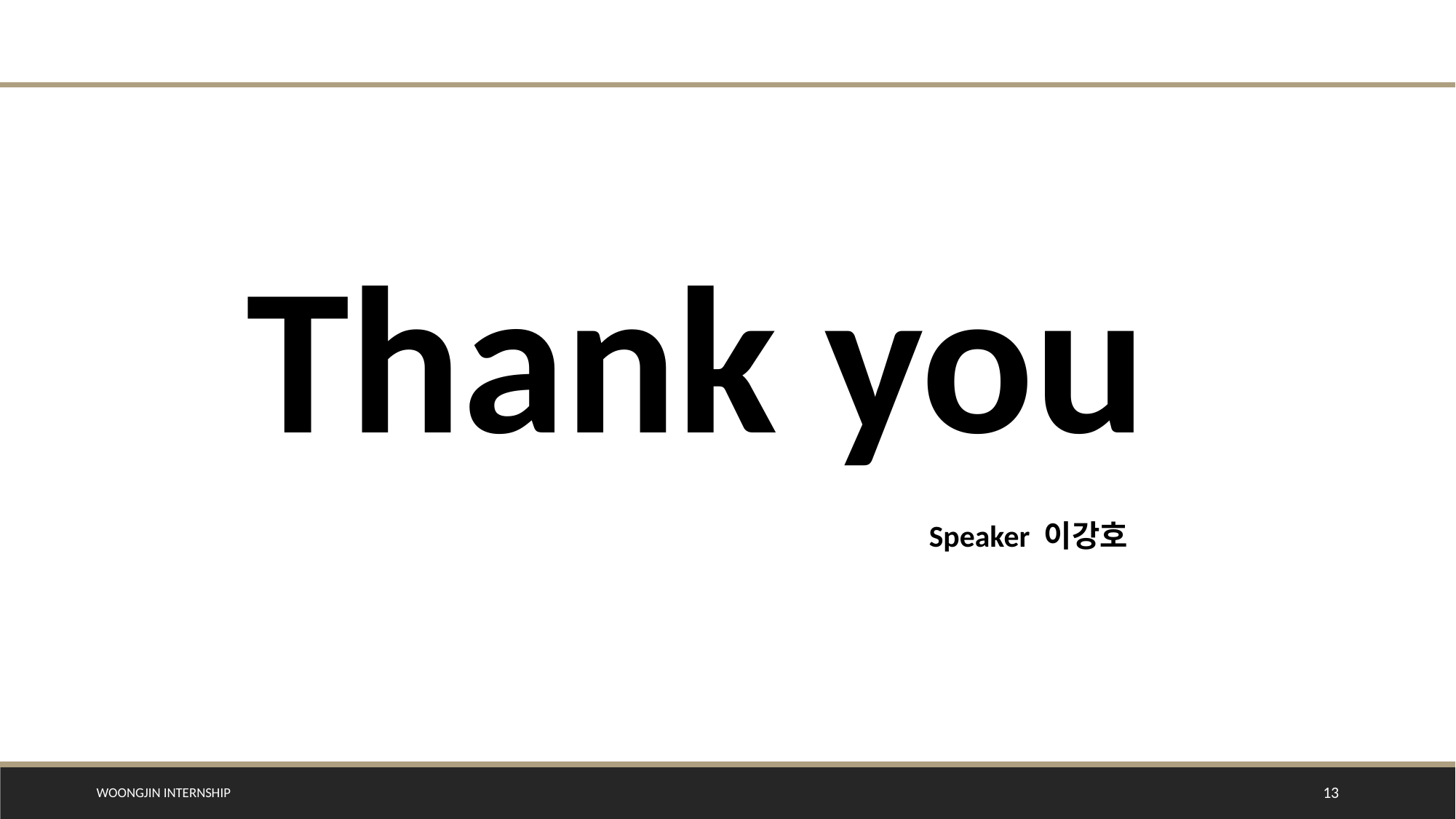

#
Thank you
Speaker 이강호

Woongjin internship
13